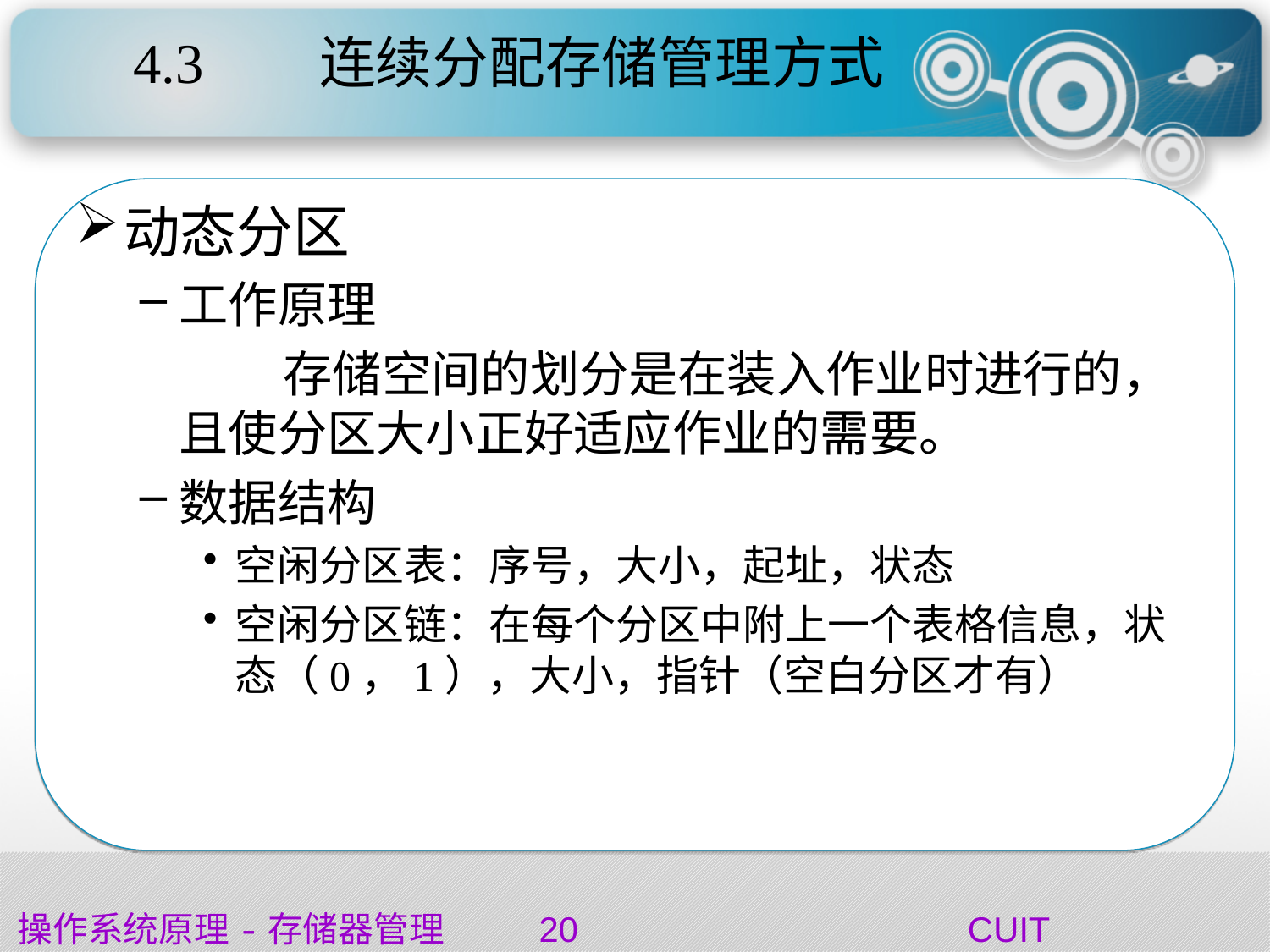

# 4.3   连续分配存储管理方式
动态分区
工作原理
            存储空间的划分是在装入作业时进行的，且使分区大小正好适应作业的需要。
数据结构
空闲分区表：序号，大小，起址，状态
空闲分区链：在每个分区中附上一个表格信息，状态（0，1），大小，指针（空白分区才有）